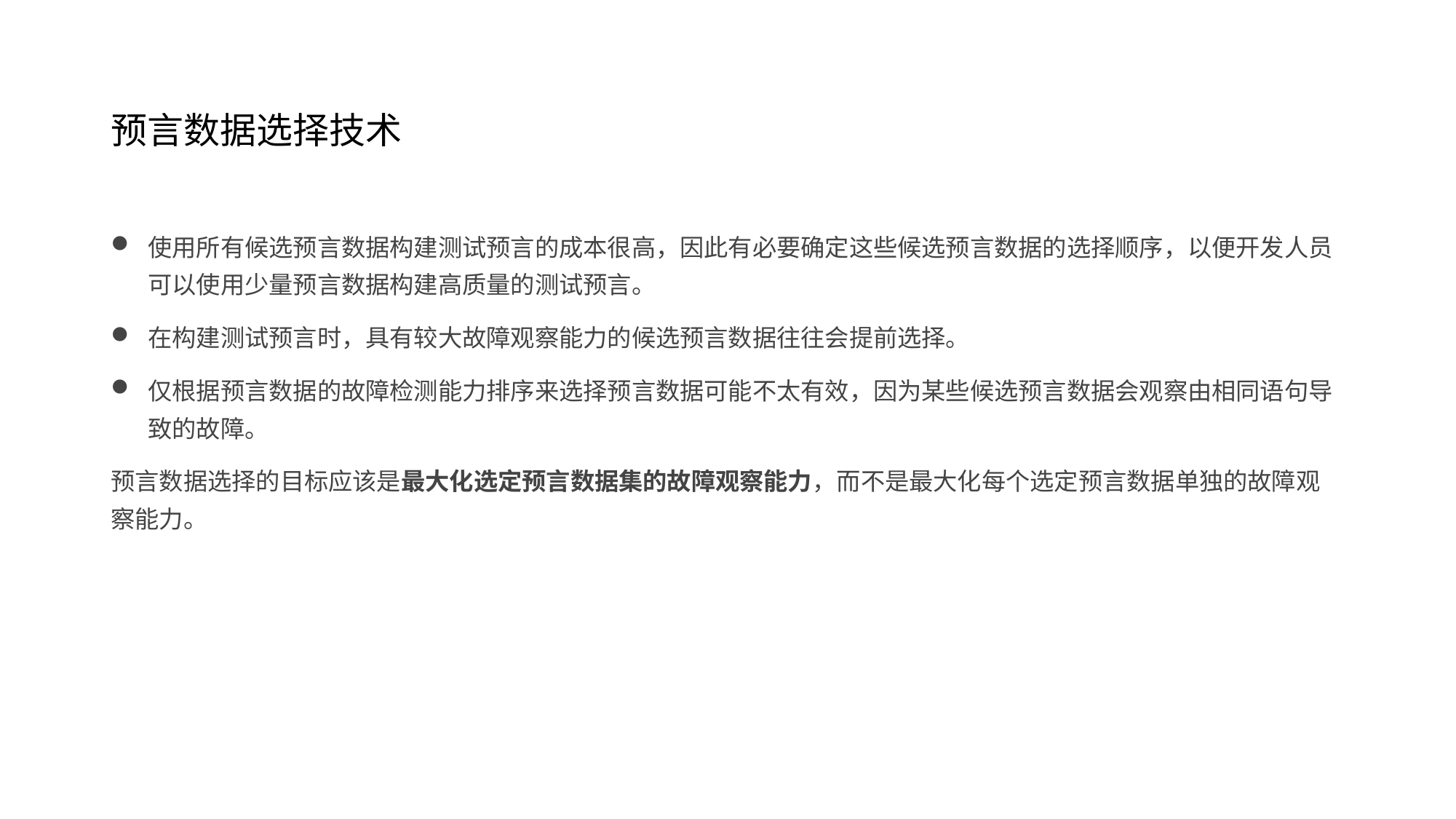

# 预言数据选择技术
使用所有候选预言数据构建测试预言的成本很高，因此有必要确定这些候选预言数据的选择顺序，以便开发人员可以使用少量预言数据构建高质量的测试预言。
在构建测试预言时，具有较大故障观察能力的候选预言数据往往会提前选择。
仅根据预言数据的故障检测能力排序来选择预言数据可能不太有效，因为某些候选预言数据会观察由相同语句导致的故障。
预言数据选择的目标应该是最大化选定预言数据集的故障观察能力，而不是最大化每个选定预言数据单独的故障观察能力。